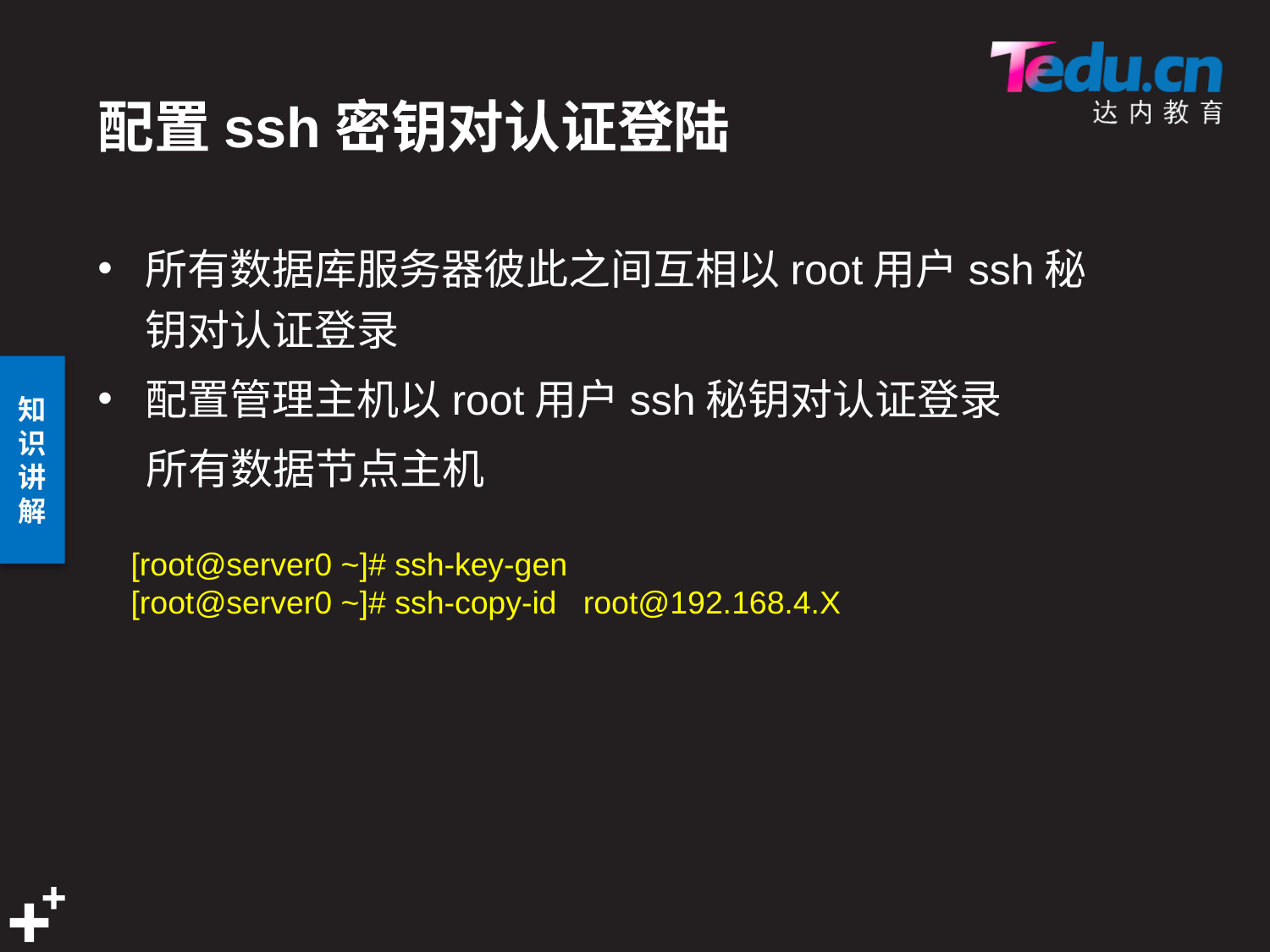

# 配置ssh密钥对认证登陆
所有数据库服务器彼此之间互相以root用户ssh秘钥对认证登录
配置管理主机以root用户ssh秘钥对认证登录
    所有数据节点主机
[root@server0 ~]# ssh-key-gen
[root@server0 ~]# ssh-copy-id   root@192.168.4.X